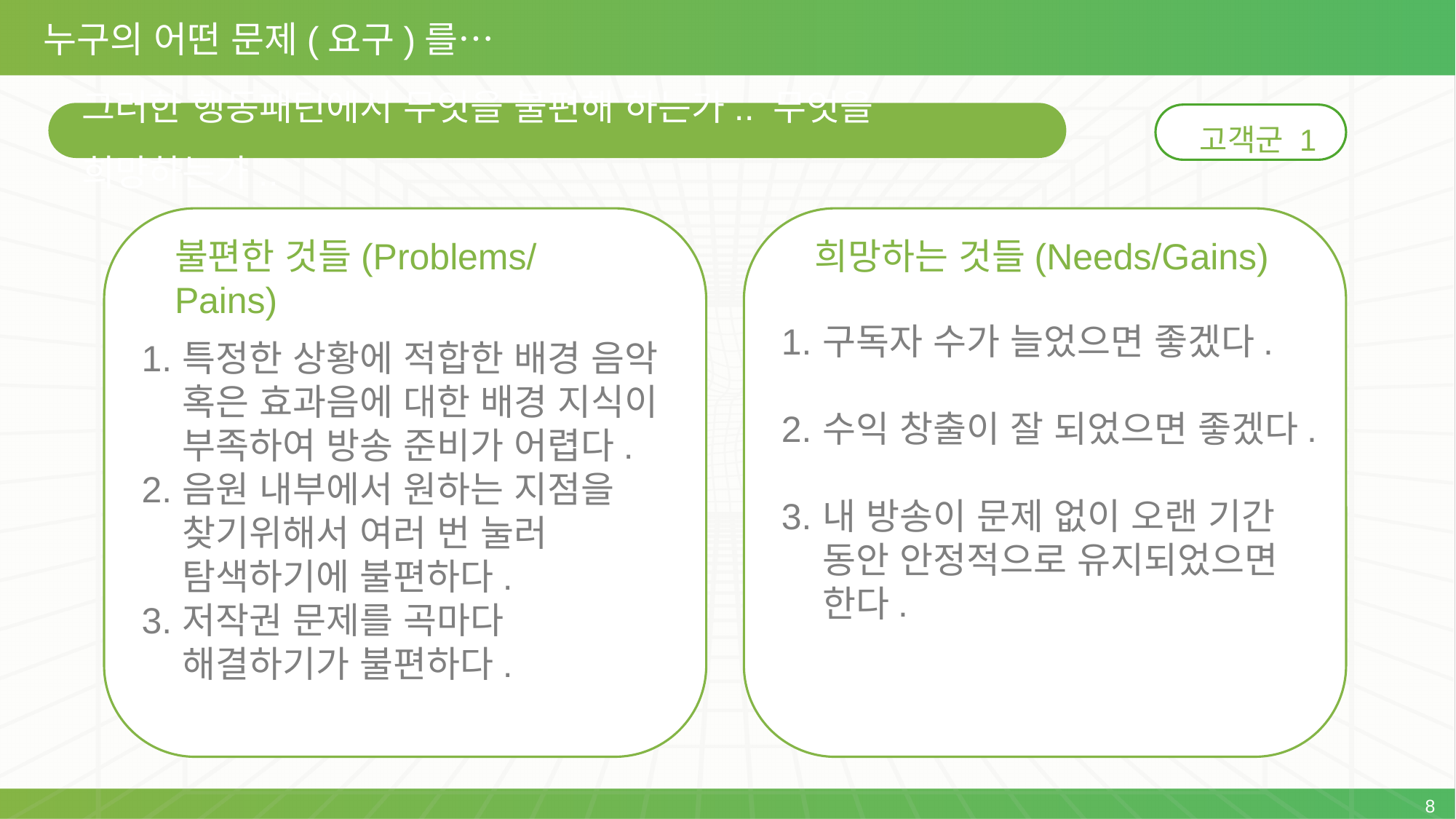

누구의 어떤 문제(요구)를…
그러한 행동패턴에서 무엇을 불편해 하는가.. 무엇을 희망하는가..
고객군 1

특정한 상황에 적합한 배경 음악 혹은 효과음에 대한 배경 지식이 부족하여 방송 준비가 어렵다.
음원 내부에서 원하는 지점을 찾기위해서 여러 번 눌러 탐색하기에 불편하다.
저작권 문제를 곡마다 해결하기가 불편하다.

구독자 수가 늘었으면 좋겠다.

수익 창출이 잘 되었으면 좋겠다.

내 방송이 문제 없이 오랜 기간 동안 안정적으로 유지되었으면 한다.

불편한 것들(Problems/Pains)
희망하는 것들(Needs/Gains)
8
8